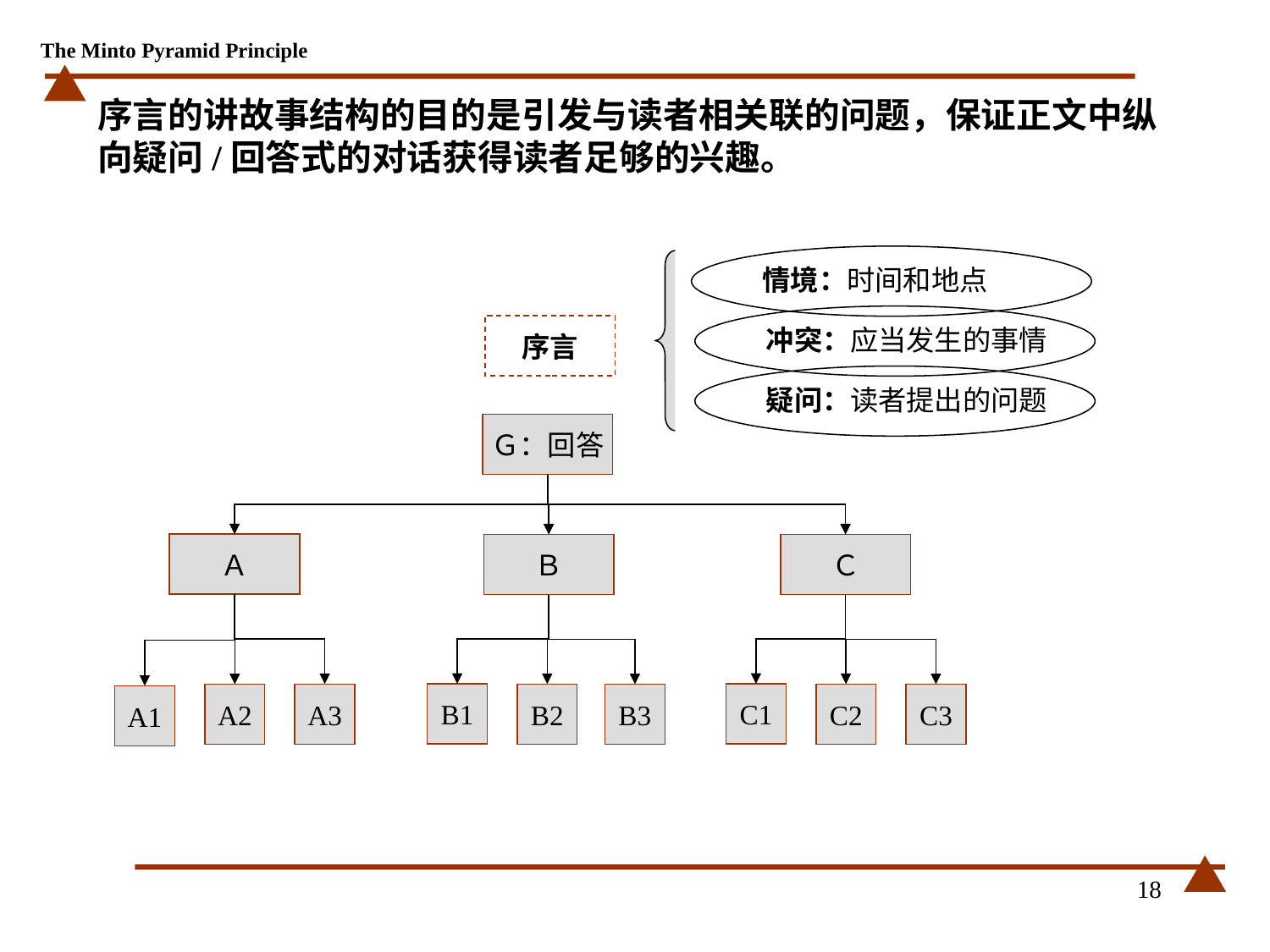

# 序言的讲故事结构的目的是引发与读者相关联的问题，保证正文中纵向疑问/回答式的对话获得读者足够的兴趣。
情境：时间和地点

冲突：应当发生的事情
序言
疑问：读者提出的问题
Ｇ：回答
Ａ
Ｂ
Ｃ
B1
C1
A3
B2
C2
A2
B3
C3
A1
18